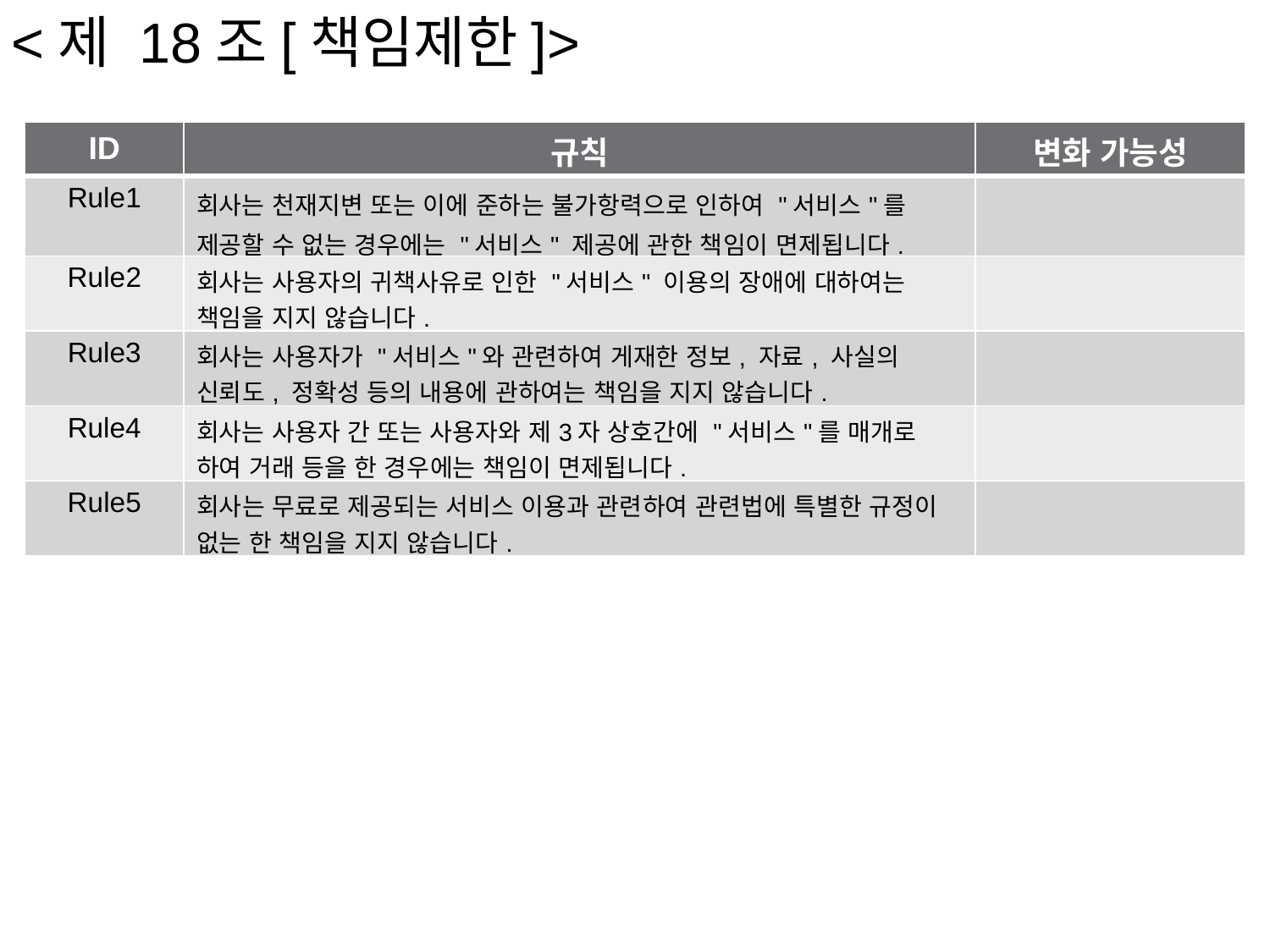

<제 18조[책임제한]>
| ID | 규칙 | 변화 가능성 |
| --- | --- | --- |
| Rule1 | 회사는 천재지변 또는 이에 준하는 불가항력으로 인하여 "서비스"를 제공할 수 없는 경우에는 "서비스" 제공에 관한 책임이 면제됩니다. |  |
| Rule2 | 회사는 사용자의 귀책사유로 인한 "서비스" 이용의 장애에 대하여는 책임을 지지 않습니다. |  |
| Rule3 | 회사는 사용자가 "서비스"와 관련하여 게재한 정보, 자료, 사실의 신뢰도, 정확성 등의 내용에 관하여는 책임을 지지 않습니다. |  |
| Rule4 | 회사는 사용자 간 또는 사용자와 제3자 상호간에 "서비스"를 매개로 하여 거래 등을 한 경우에는 책임이 면제됩니다. |  |
| Rule5 | 회사는 무료로 제공되는 서비스 이용과 관련하여 관련법에 특별한 규정이 없는 한 책임을 지지 않습니다. |  |